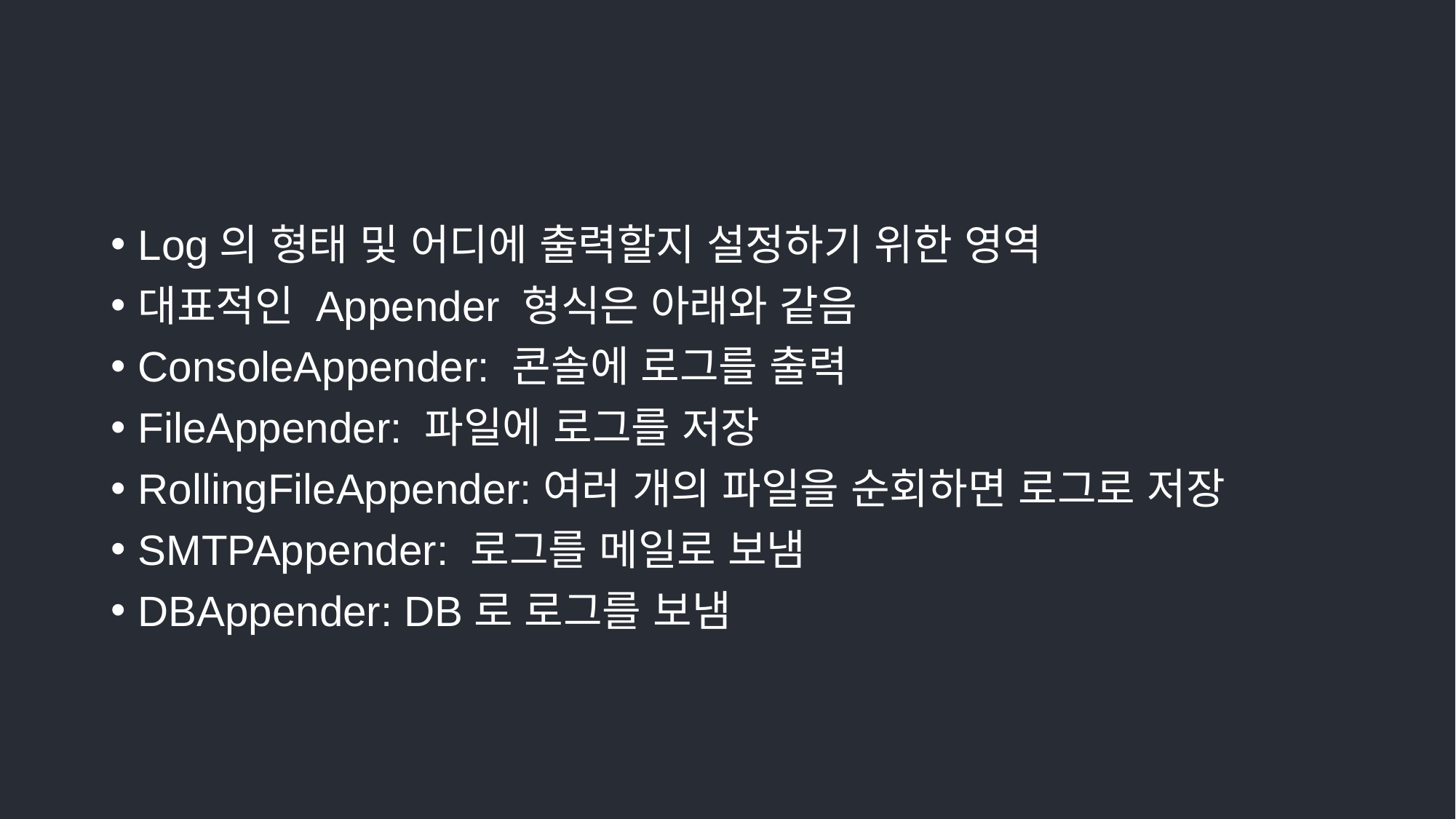

#
Log의 형태 및 어디에 출력할지 설정하기 위한 영역
대표적인 Appender 형식은 아래와 같음
ConsoleAppender: 콘솔에 로그를 출력
FileAppender: 파일에 로그를 저장
RollingFileAppender:여러 개의 파일을 순회하면 로그로 저장
SMTPAppender: 로그를 메일로 보냄
DBAppender: DB로 로그를 보냄